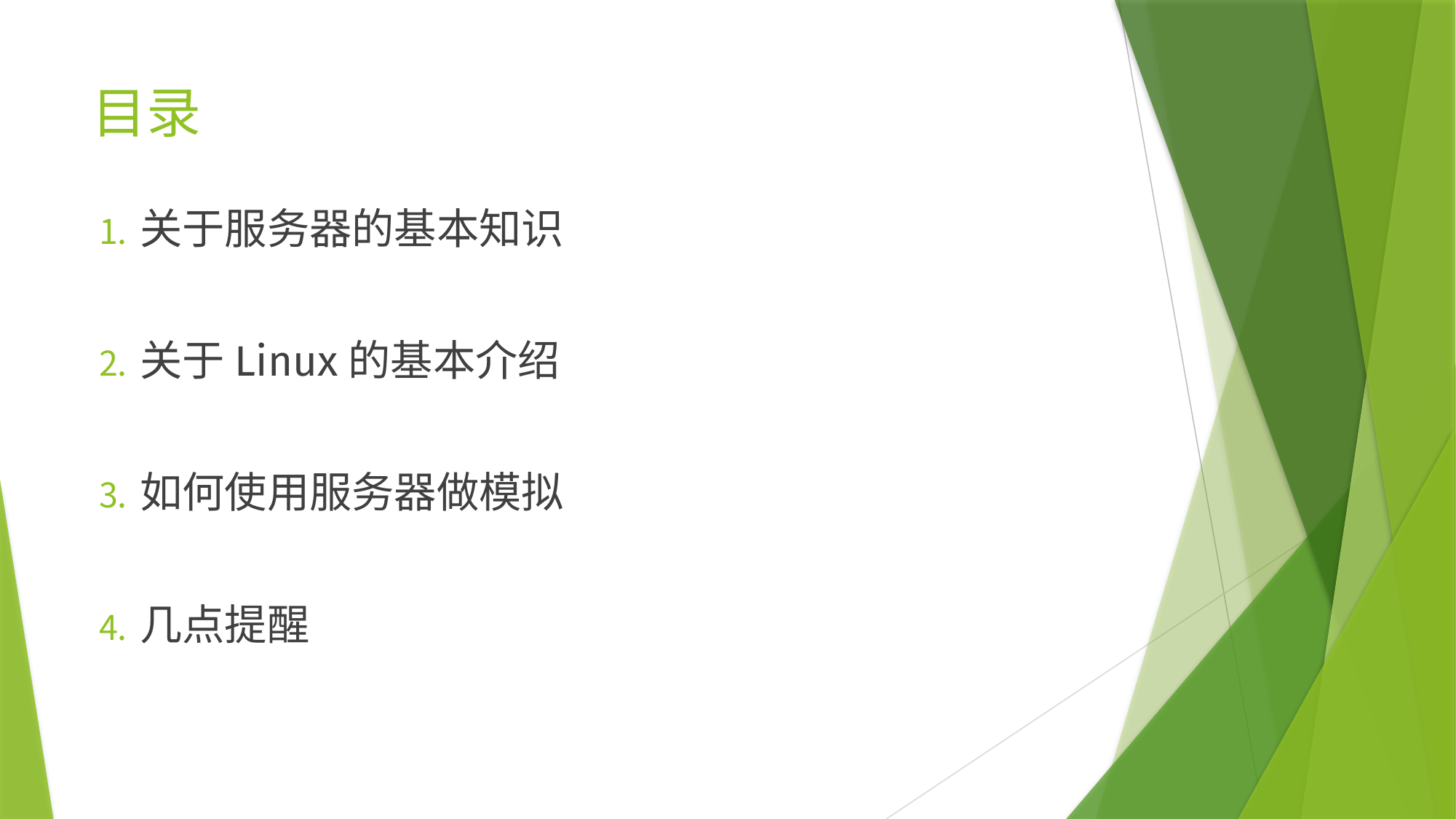

# 目录
关于服务器的基本知识

关于Linux的基本介绍

如何使用服务器做模拟

几点提醒